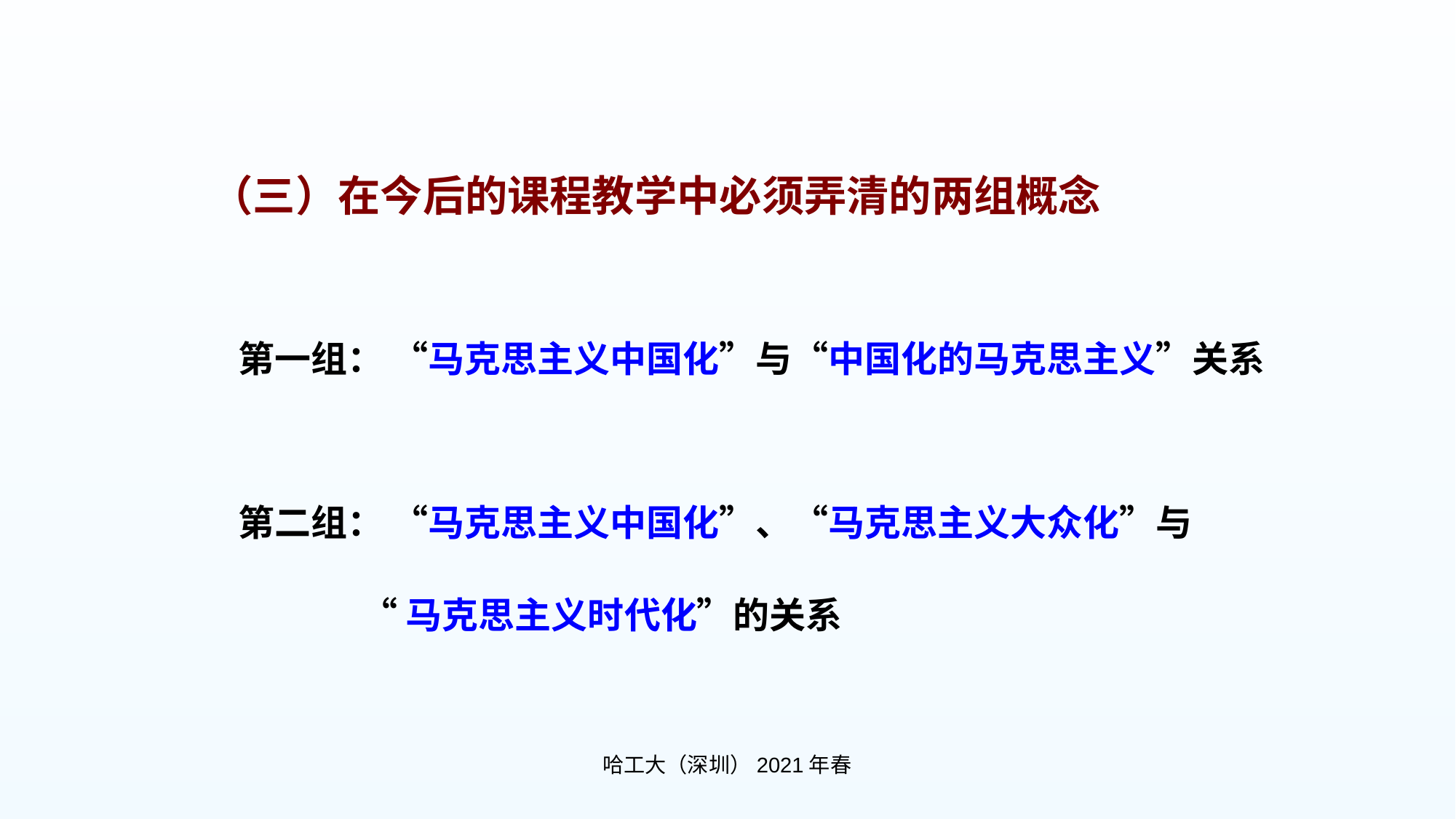

（三）在今后的课程教学中必须弄清的两组概念
第一组： “马克思主义中国化”与“中国化的马克思主义”关系
第二组： “马克思主义中国化”、“马克思主义大众化”与
               “马克思主义时代化”的关系
哈工大（深圳）2021年春
18